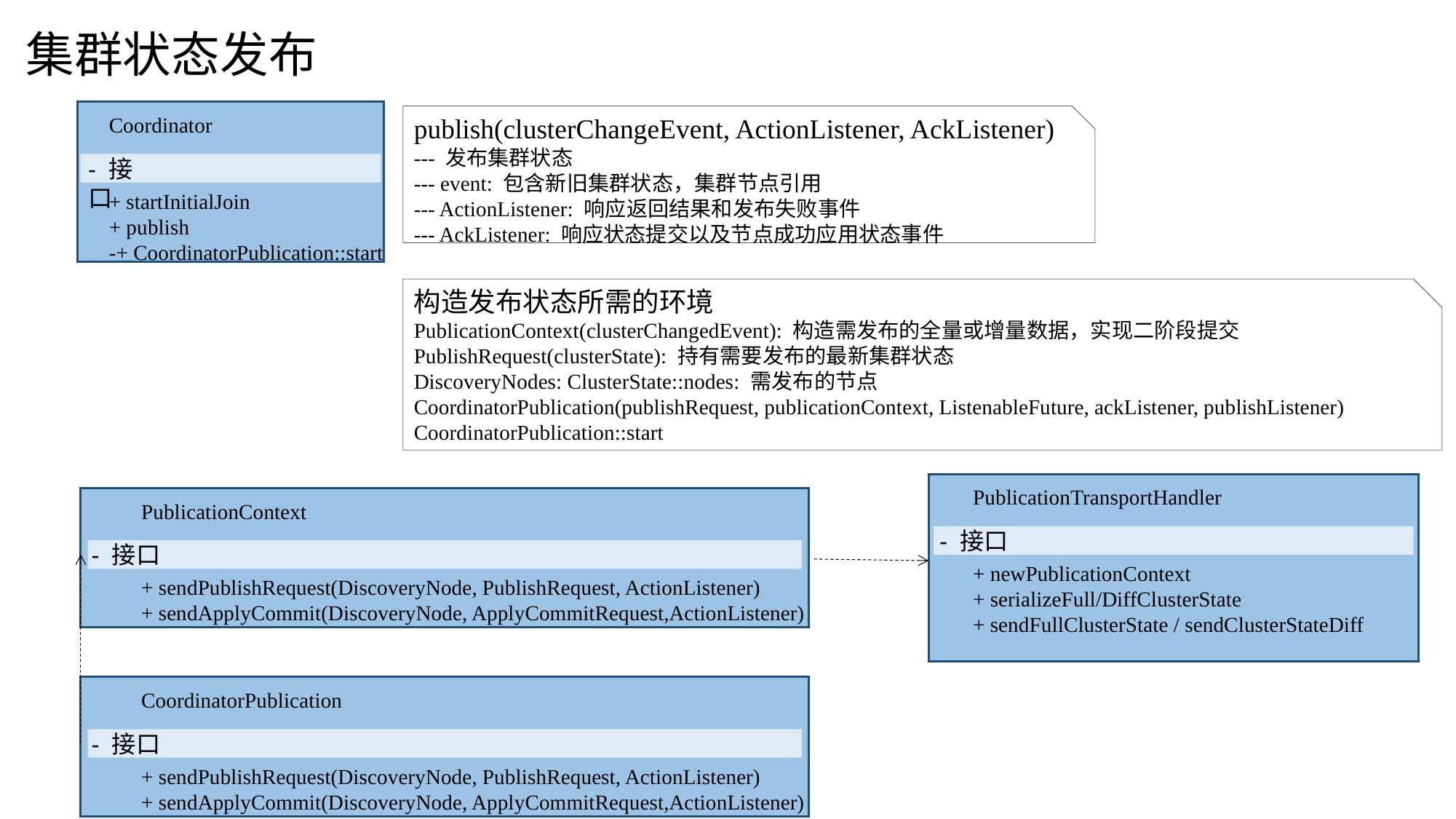

集群状态发布

Coordinator
- 接口

+ startInitialJoin
+ publish
-+ CoordinatorPublication::start

publish(clusterChangeEvent, ActionListener, AckListener)
--- 发布集群状态
--- event: 包含新旧集群状态，集群节点引用
--- ActionListener: 响应返回结果和发布失败事件
--- AckListener: 响应状态提交以及节点成功应用状态事件

构造发布状态所需的环境
PublicationContext(clusterChangedEvent): 构造需发布的全量或增量数据，实现二阶段提交
PublishRequest(clusterState): 持有需要发布的最新集群状态
DiscoveryNodes: ClusterState::nodes: 需发布的节点
CoordinatorPublication(publishRequest, publicationContext, ListenableFuture, ackListener, publishListener)
CoordinatorPublication::start

PublicationTransportHandler
- 接口

+ newPublicationContext
+ serializeFull/DiffClusterState
+ sendFullClusterState / sendClusterStateDiff

PublicationContext
- 接口

+ sendPublishRequest(DiscoveryNode, PublishRequest, ActionListener)
+ sendApplyCommit(DiscoveryNode, ApplyCommitRequest,ActionListener)

CoordinatorPublication
- 接口

+ sendPublishRequest(DiscoveryNode, PublishRequest, ActionListener)
+ sendApplyCommit(DiscoveryNode, ApplyCommitRequest,ActionListener)